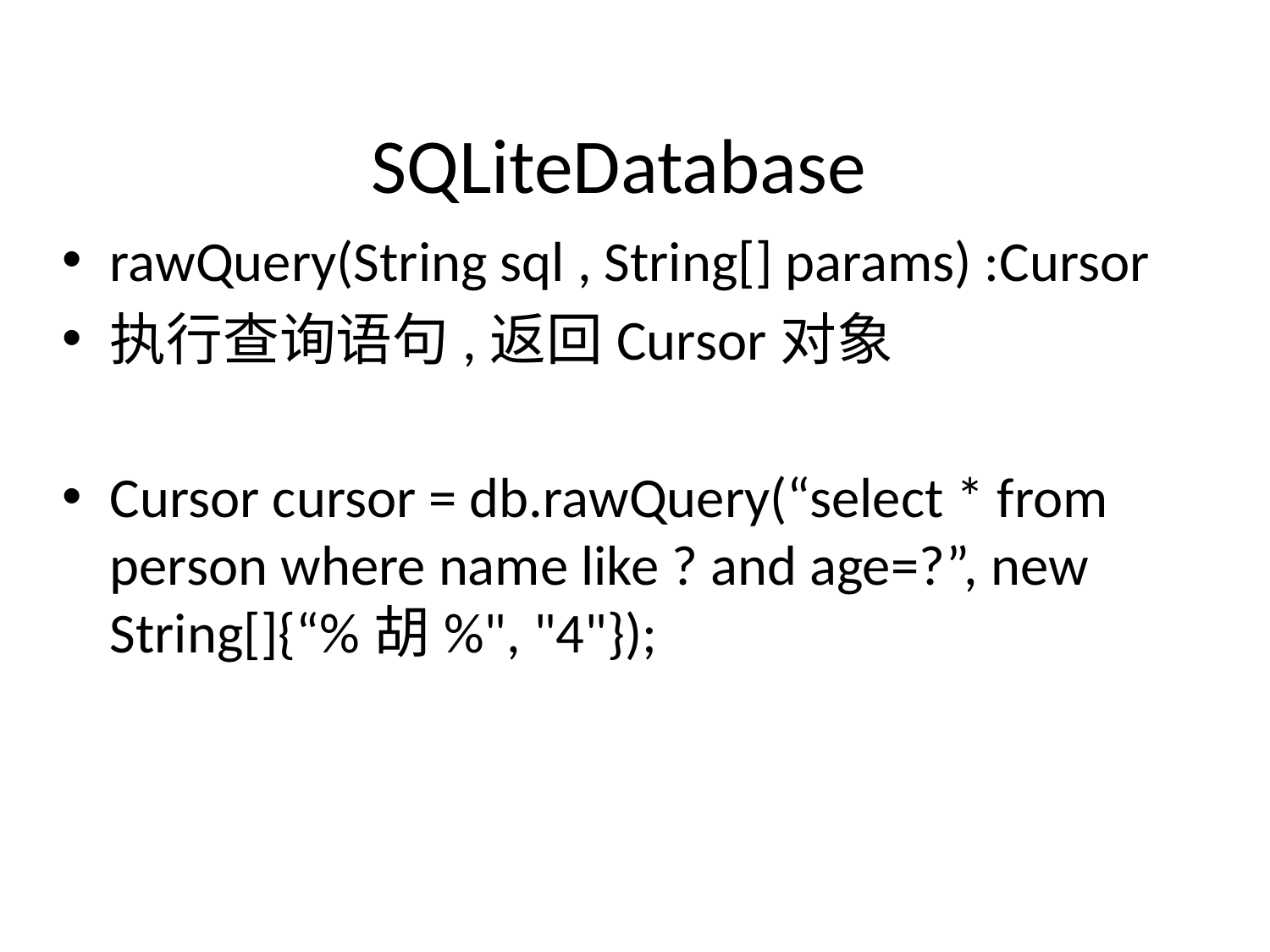

# SQLiteDatabase
rawQuery(String sql , String[] params) :Cursor
执行查询语句,返回Cursor对象

Cursor cursor = db.rawQuery(“select * from person where name like ? and age=?”, new String[]{“%胡%", "4"});